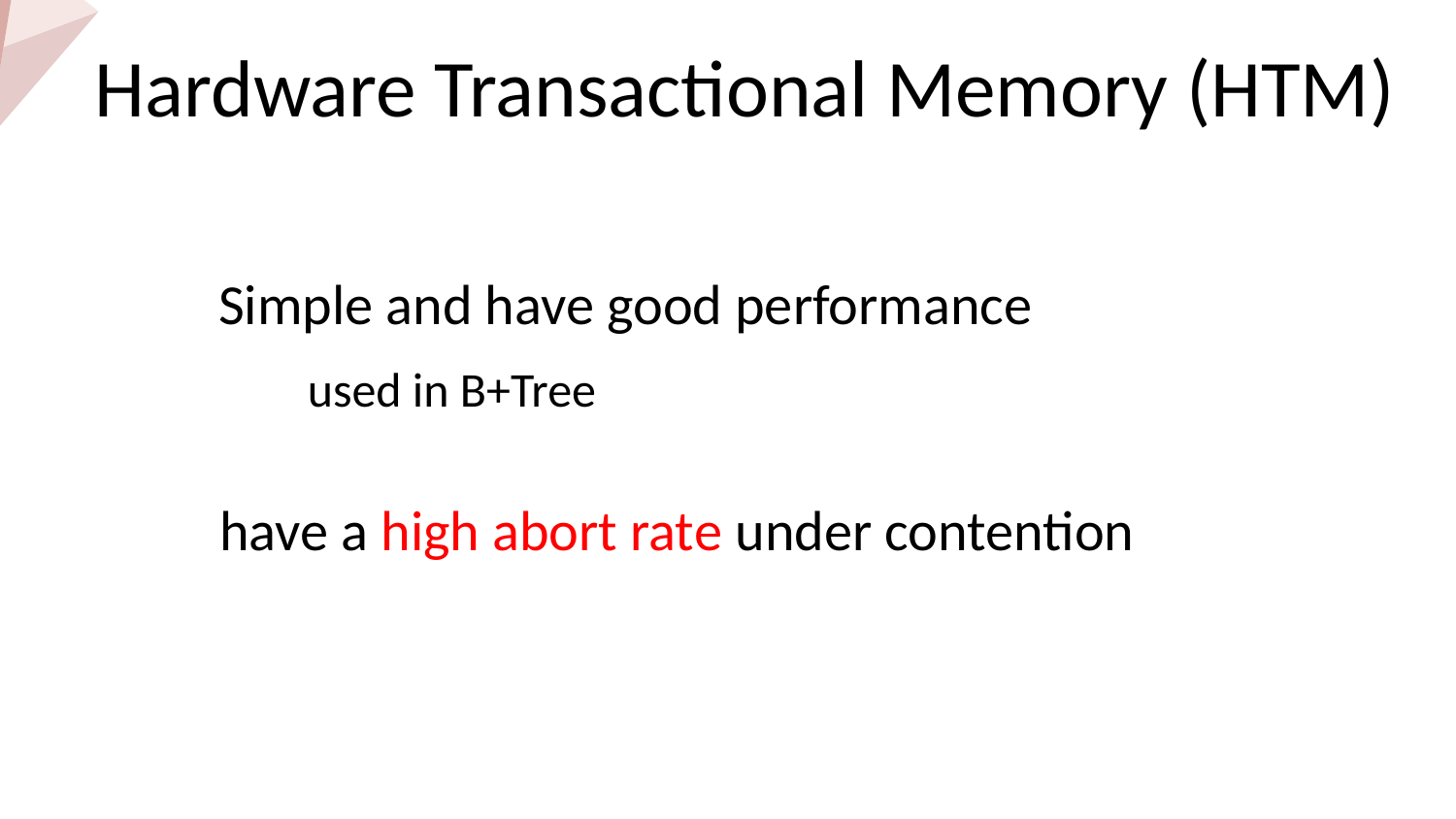

Hardware Transactional Memory (HTM)
Simple and have good performance
添加标题

添加你的详细文本内容添加你的详细文本内容添加你的详细文本内容添加你的详细文本内容
used in B+Tree
have a high abort rate under contention